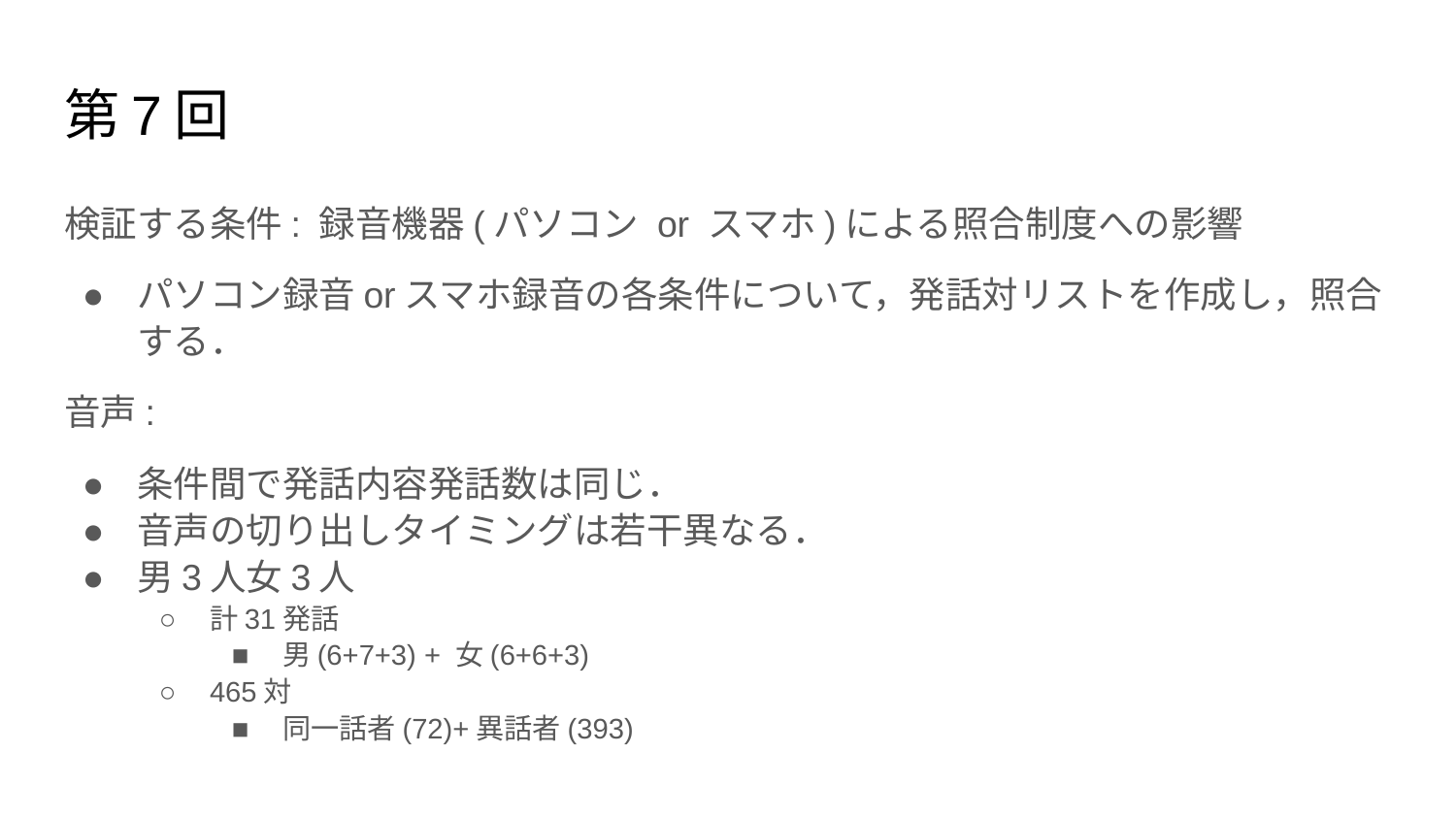

# 第7回
検証する条件: 録音機器(パソコン or スマホ)による照合制度への影響
パソコン録音orスマホ録音の各条件について，発話対リストを作成し，照合する．
音声:
条件間で発話内容発話数は同じ．
音声の切り出しタイミングは若干異なる．
男3人女3人
計31発話
男(6+7+3) + 女(6+6+3)
465対
同一話者(72)+異話者(393)